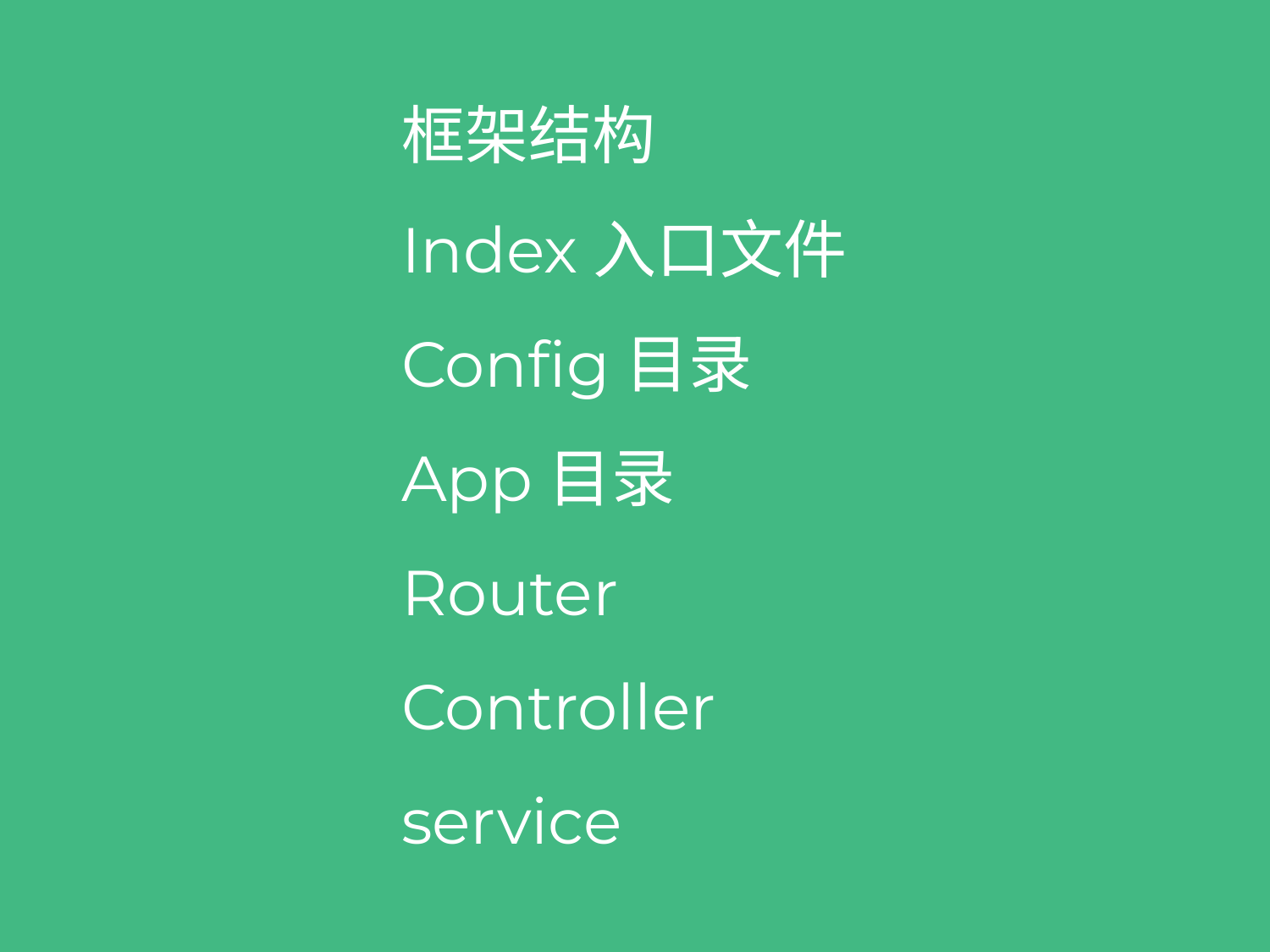

框架结构
Index入口文件
Config目录
App目录
Router
Controller
service